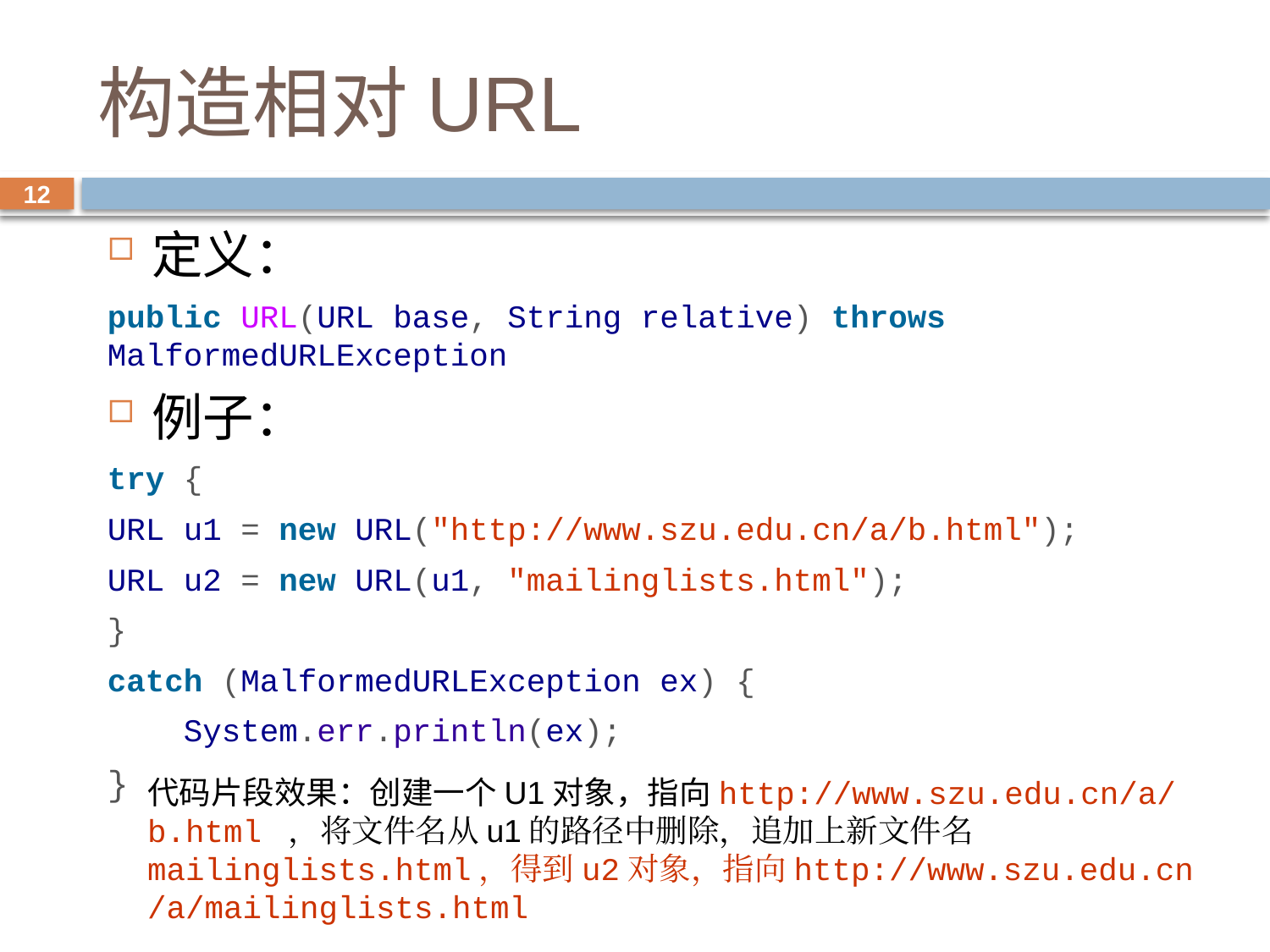

# 构造相对URL
12
定义：
public URL(URL base, String relative) throws MalformedURLException
例子：
try {
URL u1 = new URL("http://www.szu.edu.cn/a/b.html");
URL u2 = new URL(u1, "mailinglists.html");
}
catch (MalformedURLException ex) {
    System.err.println(ex);
}

代码片段效果：创建一个U1对象，指向http://www.szu.edu.cn/a/b.html ，将文件名从u1的路径中删除，追加上新文件名mailinglists.html，得到u2对象，指向http://www.szu.edu.cn/a/mailinglists.html